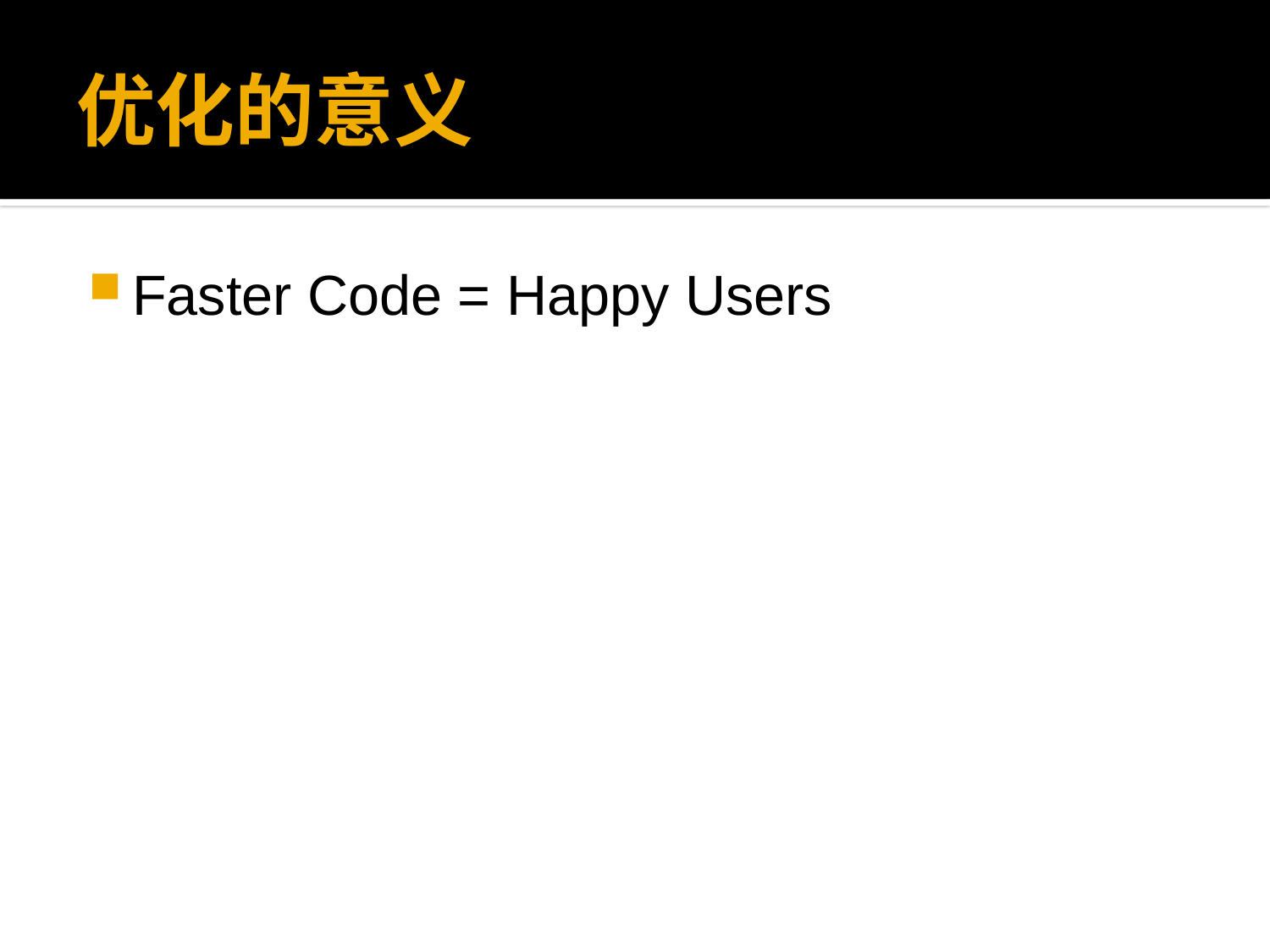

# 优化的意义
Faster Code = Happy Users